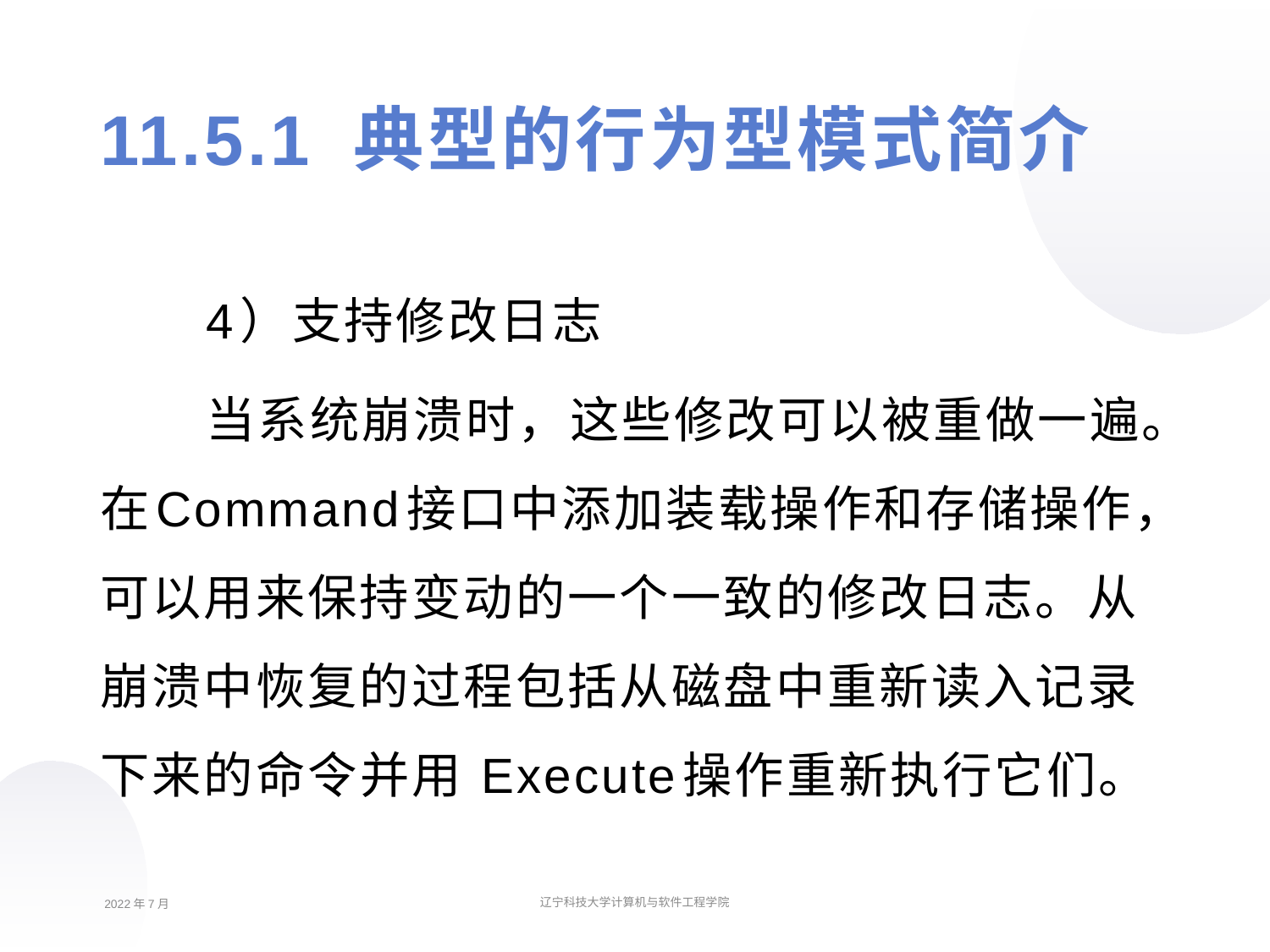

11.5.1 典型的行为型模式简介
4）支持修改日志
当系统崩溃时，这些修改可以被重做一遍。在Command接口中添加装载操作和存储操作，可以用来保持变动的一个一致的修改日志。从崩溃中恢复的过程包括从磁盘中重新读入记录下来的命令并用 Execute操作重新执行它们。

2022年7月
辽宁科技大学计算机与软件工程学院
120